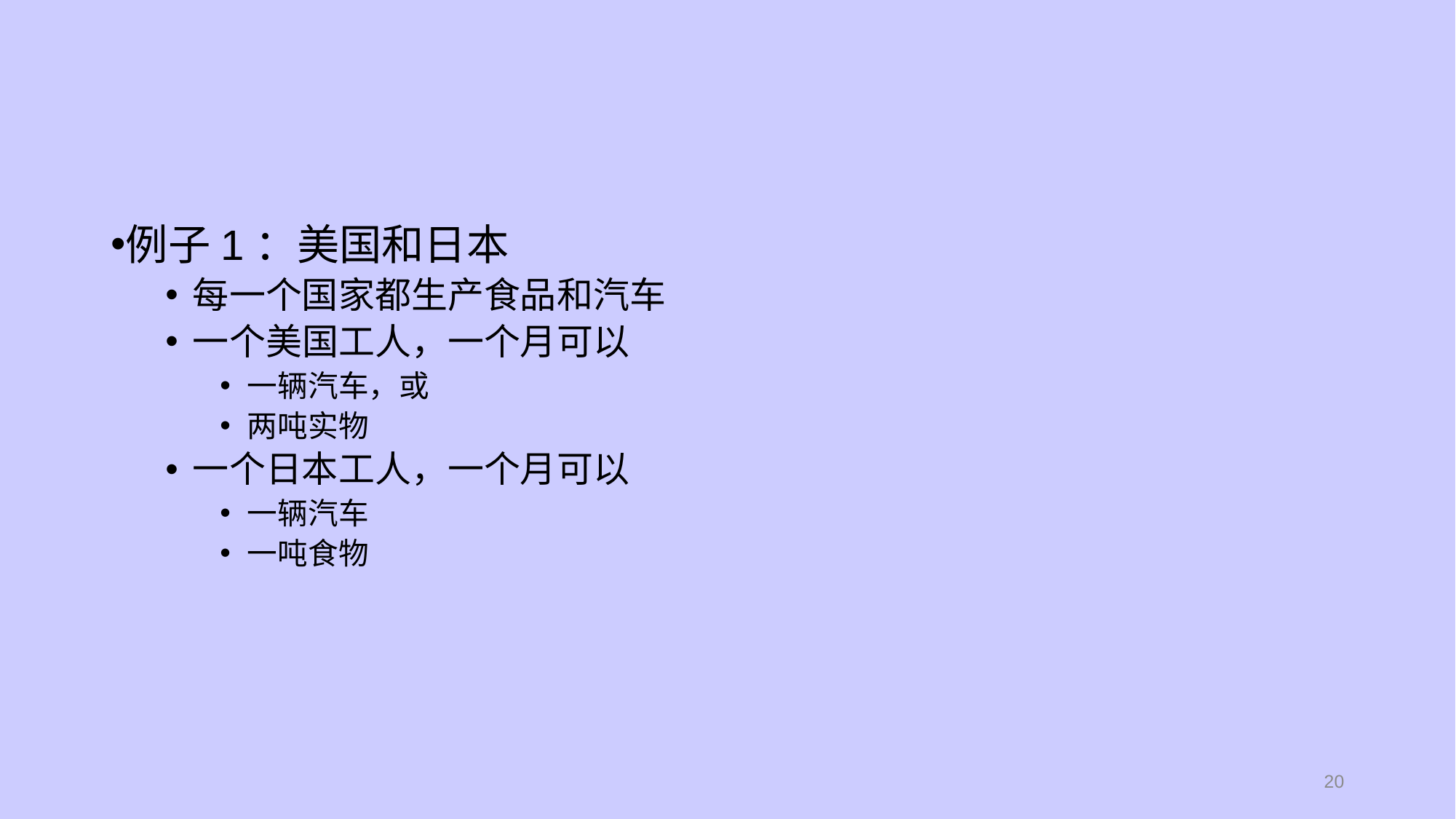

#
例子1：美国和日本
每一个国家都生产食品和汽车
一个美国工人，一个月可以
一辆汽车，或
两吨实物
一个日本工人，一个月可以
一辆汽车
一吨食物

20